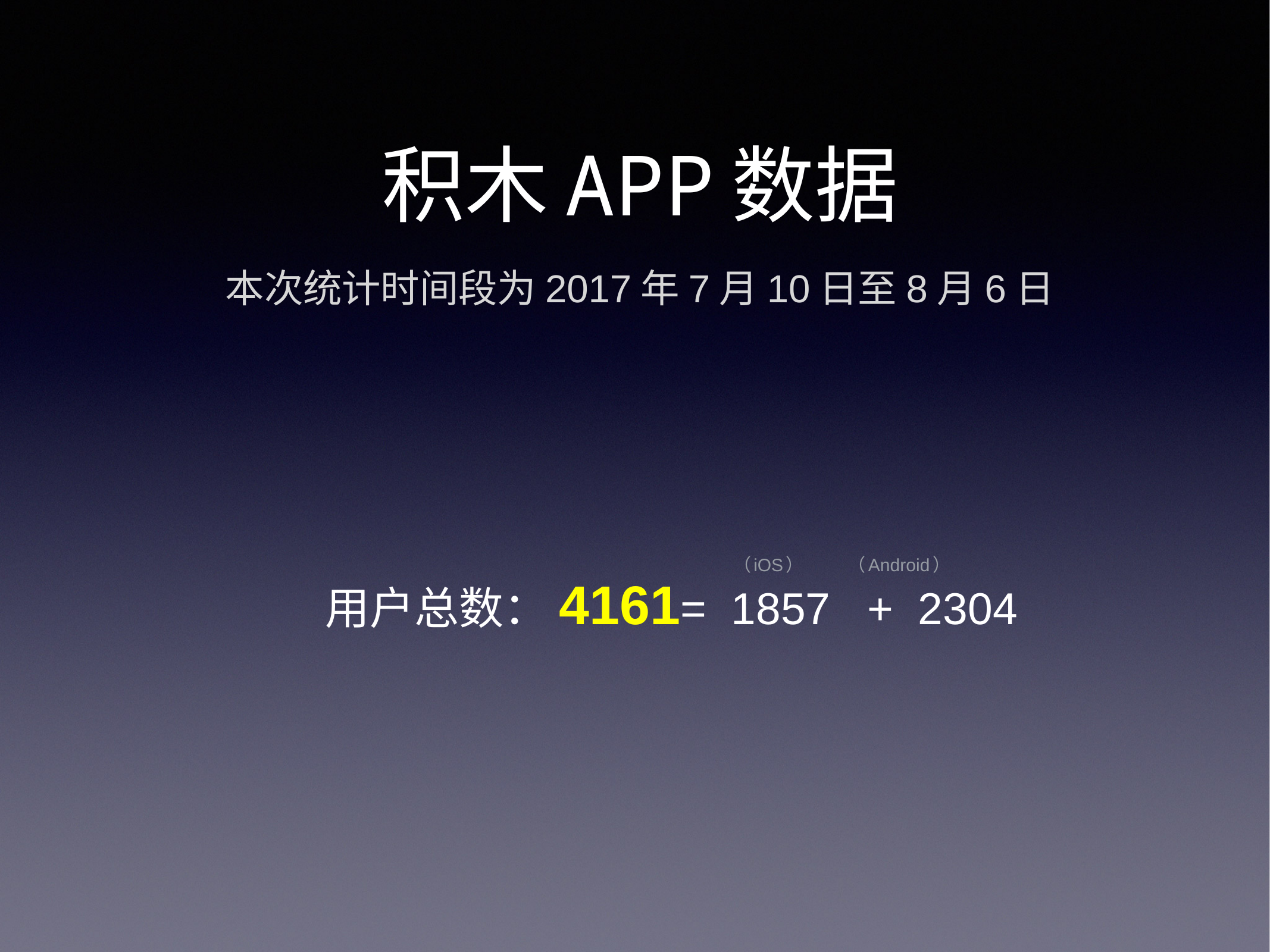

# 积木APP数据
本次统计时间段为2017年7月10日至8月6日
 （iOS）           （Android）
用户总数：4161=  1857   +  2304